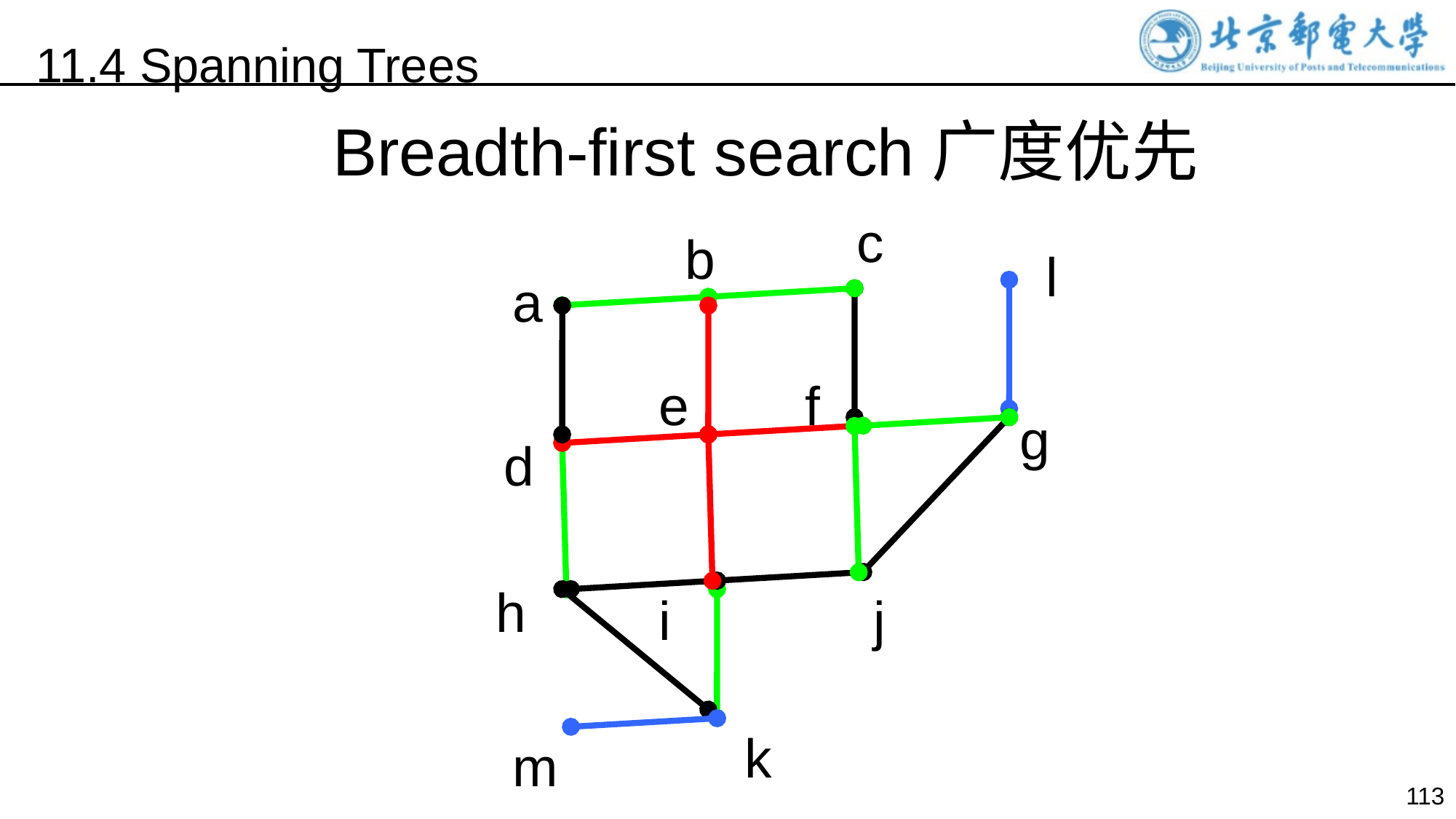

11.4 Spanning Trees
Breadth-first search广度优先
c
b
l
a

e
f
g

d

h

i
j

k
m